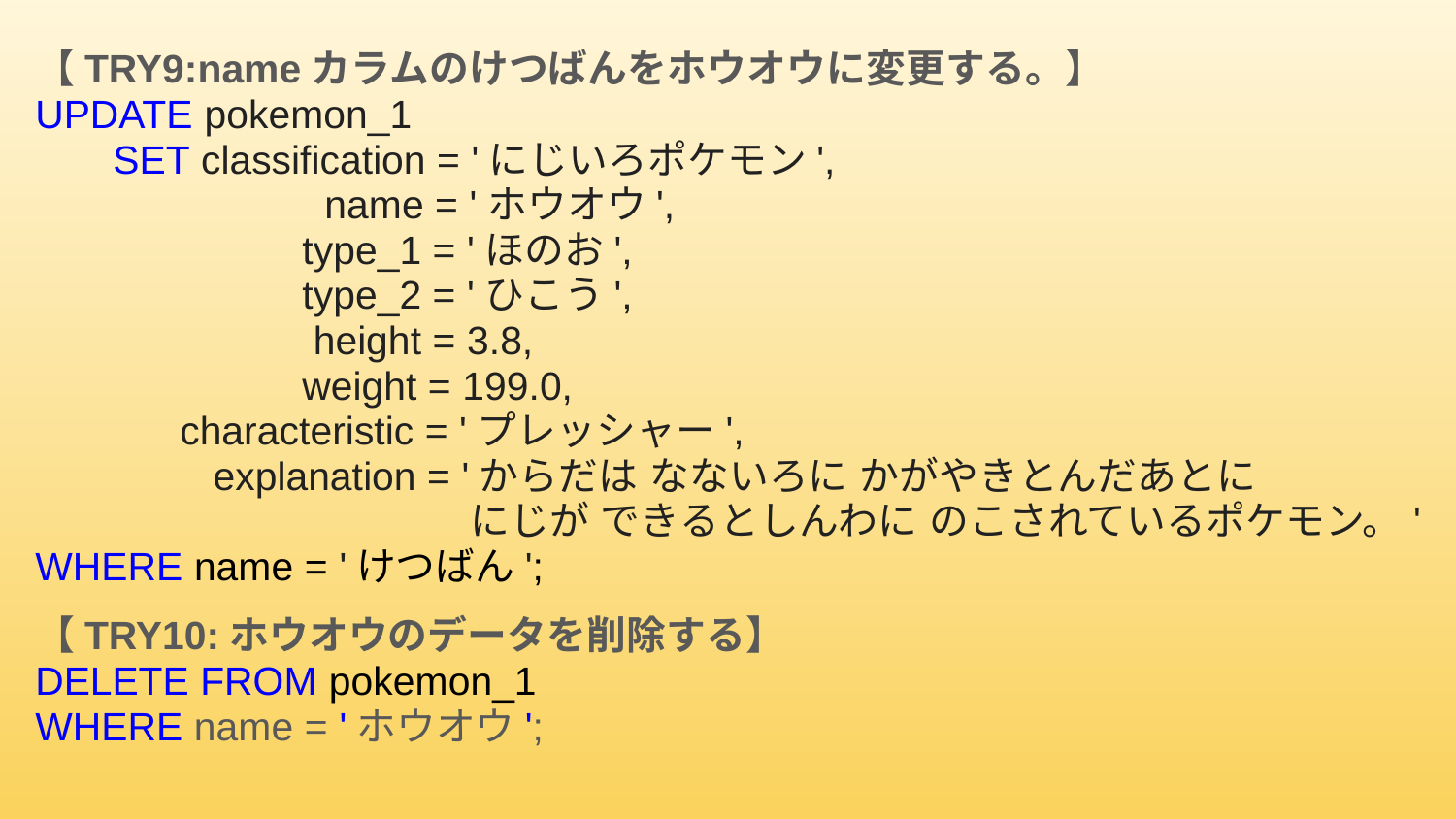

【TRY9:nameカラムのけつばんをホウオウに変更する。】
UPDATE pokemon_1
       SET classification = 'にじいろポケモン',
                          name = 'ホウオウ',
                        type_1 = 'ほのお',
                        type_2 = 'ひこう',
                         height = 3.8,
                        weight = 199.0,
             characteristic = 'プレッシャー',
                explanation = 'からだは なないろに かがやきとんだあとに　
                                       にじが できるとしんわに のこされているポケモン。'
WHERE name = 'けつばん';
【TRY10:ホウオウのデータを削除する】
DELETE FROM pokemon_1
WHERE name = 'ホウオウ';